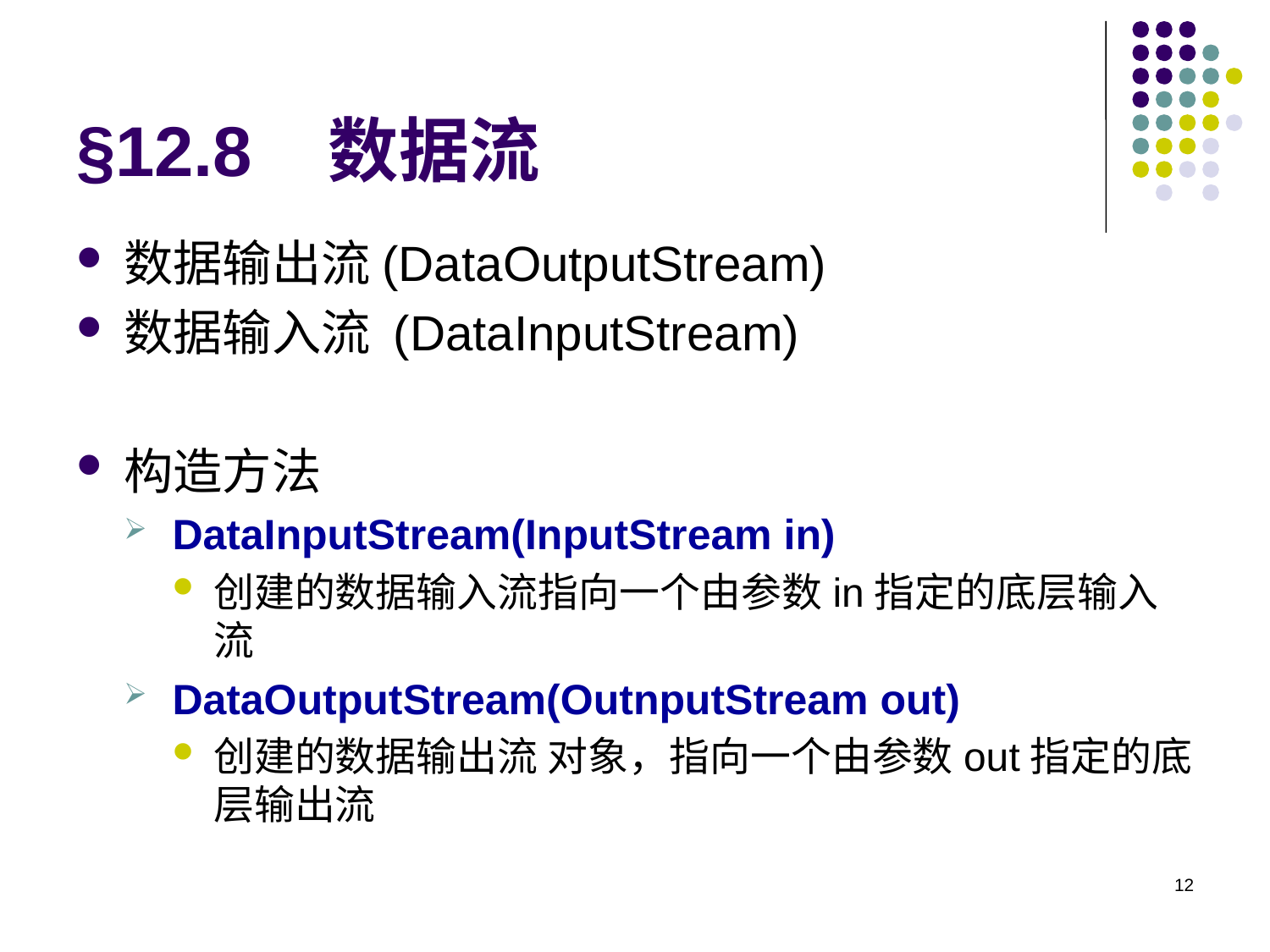

# §12.8   数据流
数据输出流(DataOutputStream)
数据输入流 (DataInputStream)

构造方法
DataInputStream(InputStream in)
创建的数据输入流指向一个由参数in指定的底层输入流
DataOutputStream(OutnputStream out)
创建的数据输出流 对象，指向一个由参数out指定的底层输出流

12